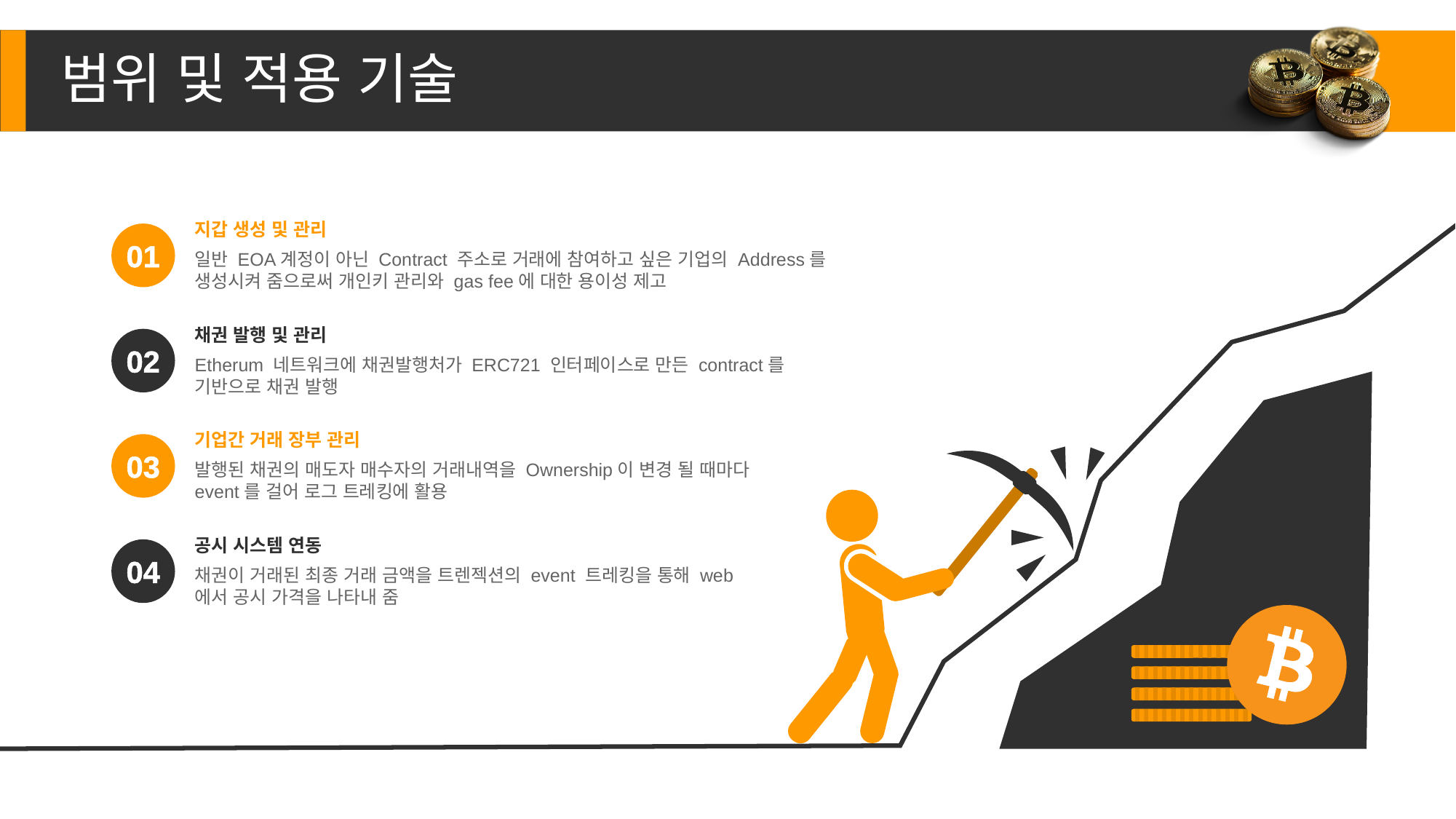

범위 및 적용 기술
지갑 생성 및 관리
일반 EOA계정이 아닌 Contract 주소로 거래에 참여하고 싶은 기업의 Address를 생성시켜 줌으로써 개인키 관리와 gas fee에 대한 용이성 제고

01
채권 발행 및 관리
Etherum 네트워크에 채권발행처가 ERC721 인터페이스로 만든 contract를 기반으로 채권 발행

02

기업간 거래 장부 관리
발행된 채권의 매도자 매수자의 거래내역을 Ownership이 변경 될 때마다 event를 걸어 로그 트레킹에 활용

03

공시 시스템 연동
채권이 거래된 최종 거래 금액을 트렌젝션의 event 트레킹을 통해 web에서 공시 가격을 나타내 줌

04